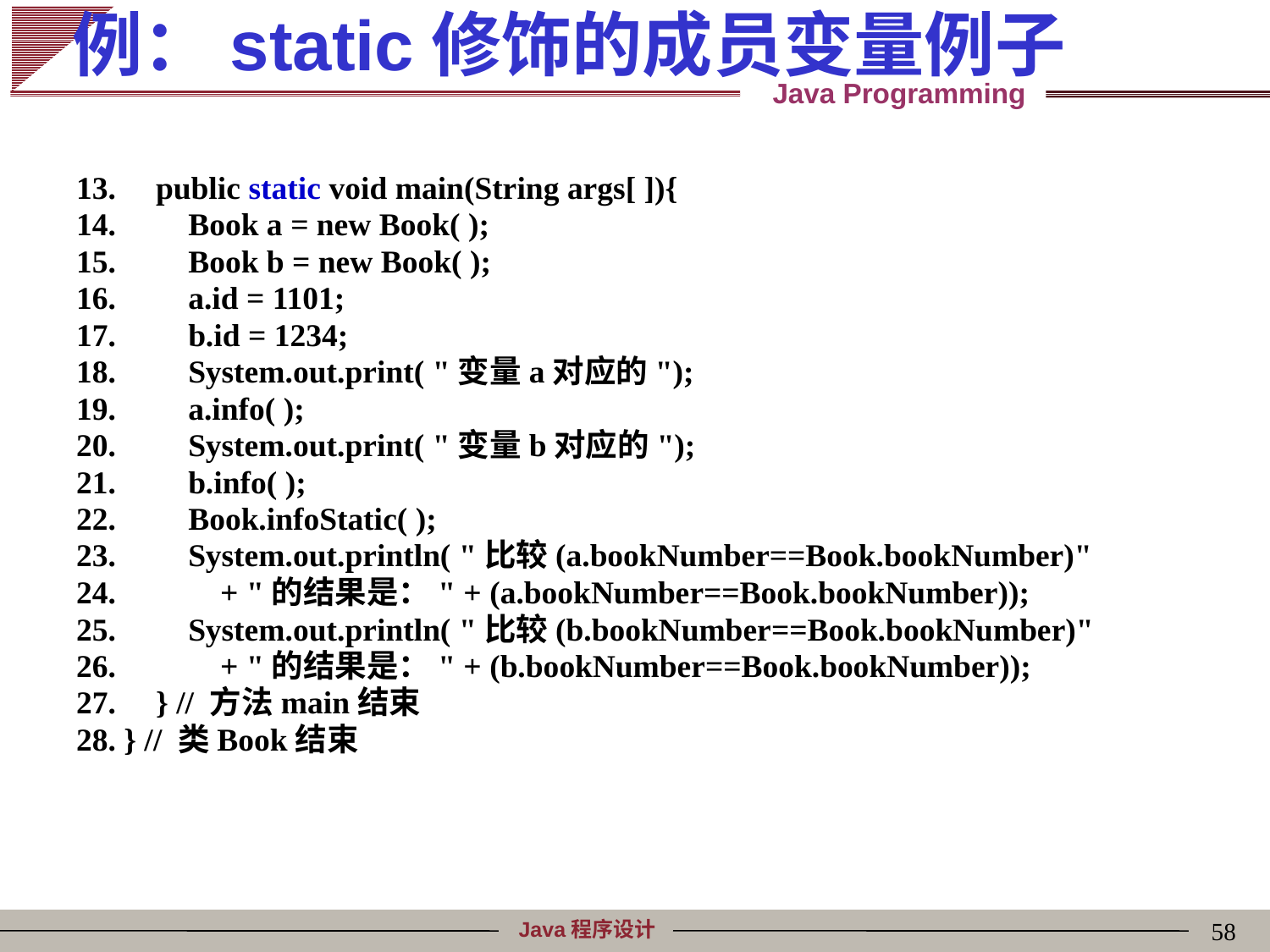

# 例：static修饰的成员变量例子
    public static void main(String args[ ]){
        Book a = new Book( );
        Book b = new Book( );
        a.id = 1101;
        b.id = 1234;
        System.out.print( "变量a对应的");
        a.info( );
        System.out.print( "变量b对应的");
        b.info( );
        Book.infoStatic( );
        System.out.println( "比较(a.bookNumber==Book.bookNumber)"
            + "的结果是：" + (a.bookNumber==Book.bookNumber));
        System.out.println( "比较(b.bookNumber==Book.bookNumber)"
            + "的结果是：" + (b.bookNumber==Book.bookNumber));
    } // 方法main结束
} // 类Book结束